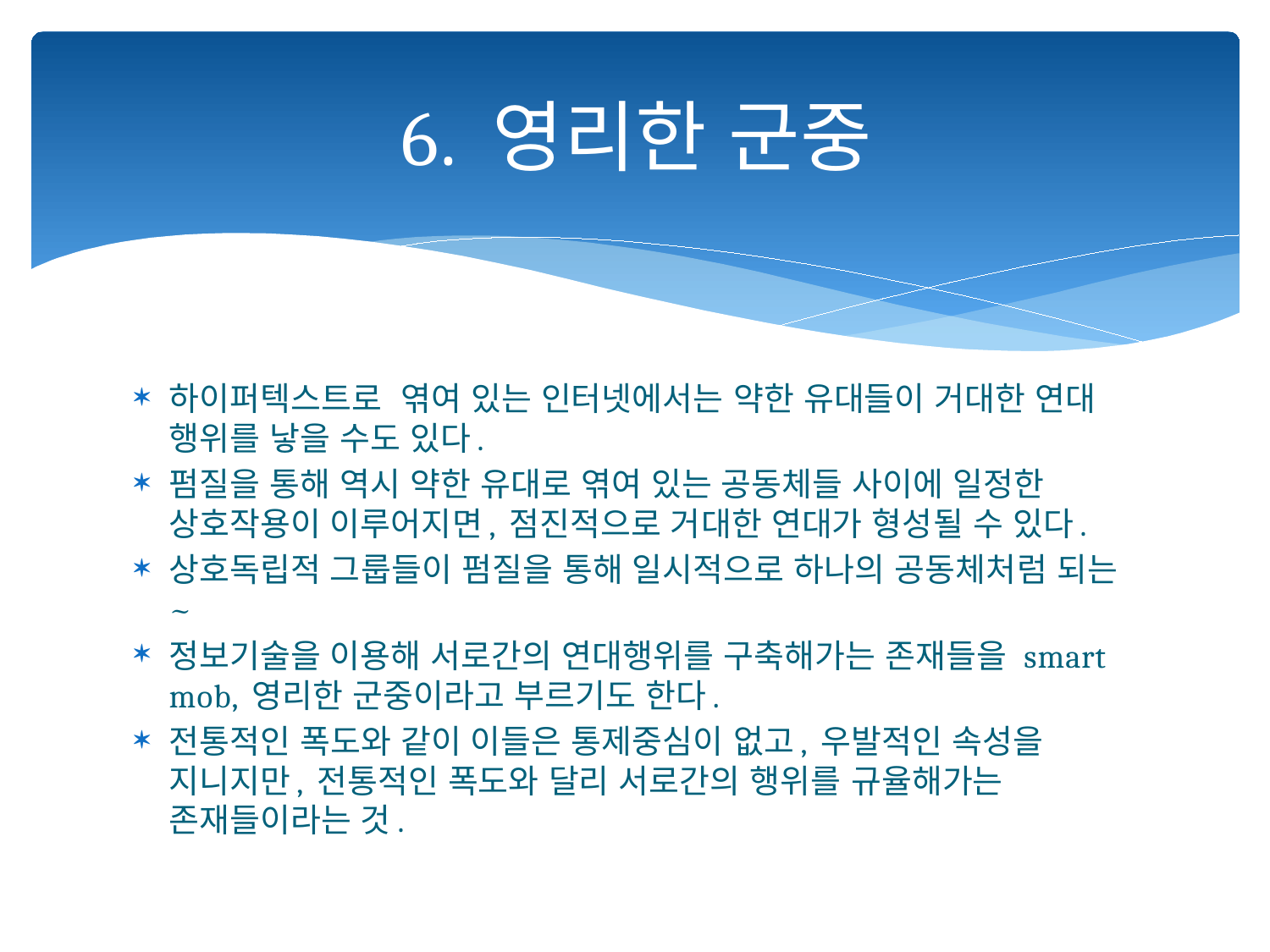

# 6. 영리한 군중
하이퍼텍스트로  엮여 있는 인터넷에서는 약한 유대들이 거대한 연대 행위를 낳을 수도 있다.
펌질을 통해 역시 약한 유대로 엮여 있는 공동체들 사이에 일정한 상호작용이 이루어지면, 점진적으로 거대한 연대가 형성될 수 있다.
상호독립적 그룹들이 펌질을 통해 일시적으로 하나의 공동체처럼 되는~
정보기술을 이용해 서로간의 연대행위를 구축해가는 존재들을 smart mob, 영리한 군중이라고 부르기도 한다.
전통적인 폭도와 같이 이들은 통제중심이 없고, 우발적인 속성을 지니지만, 전통적인 폭도와 달리 서로간의 행위를 규율해가는 존재들이라는 것.